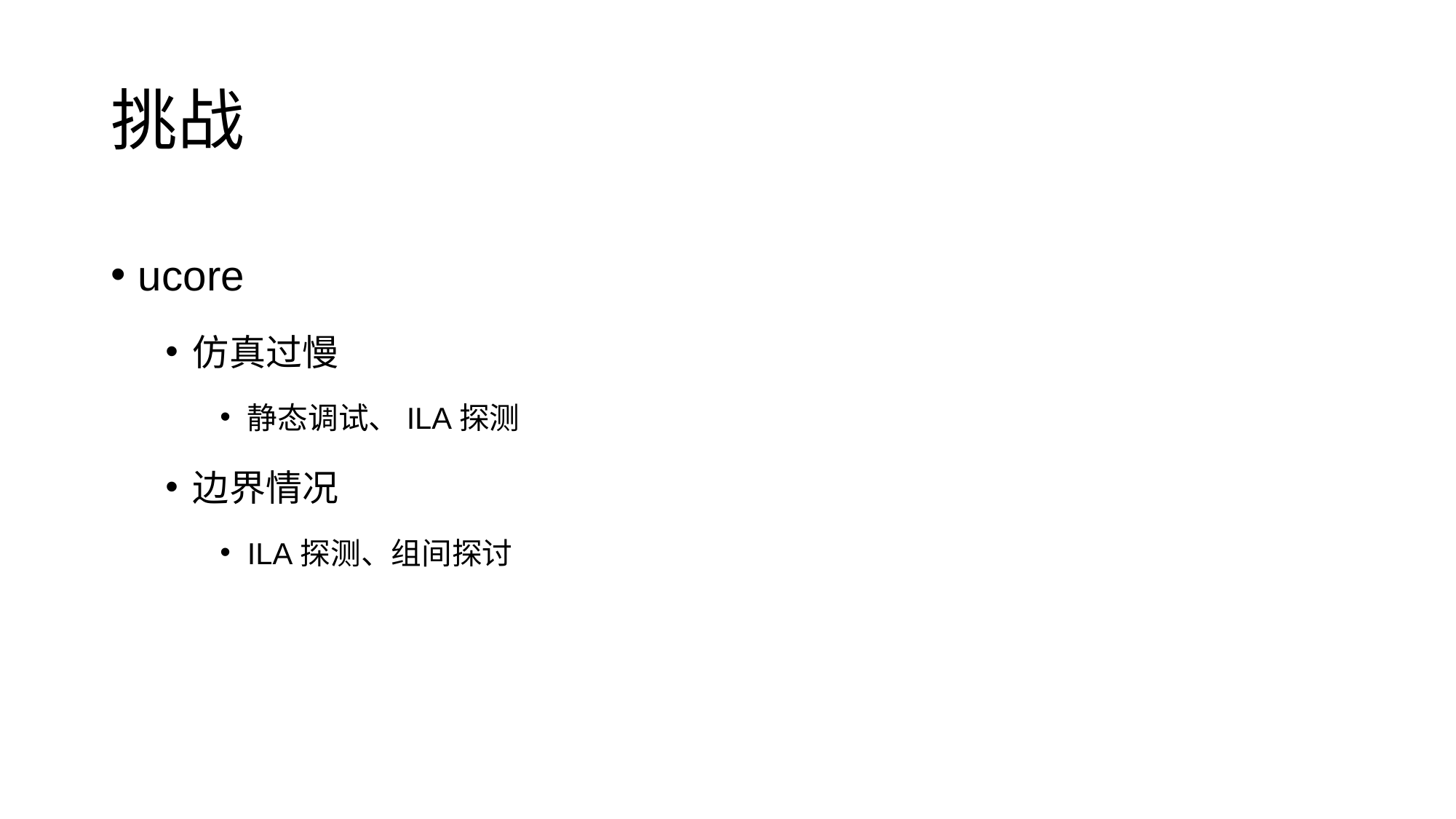

# 挑战
ucore
仿真过慢
静态调试、ILA探测
边界情况
ILA探测、组间探讨